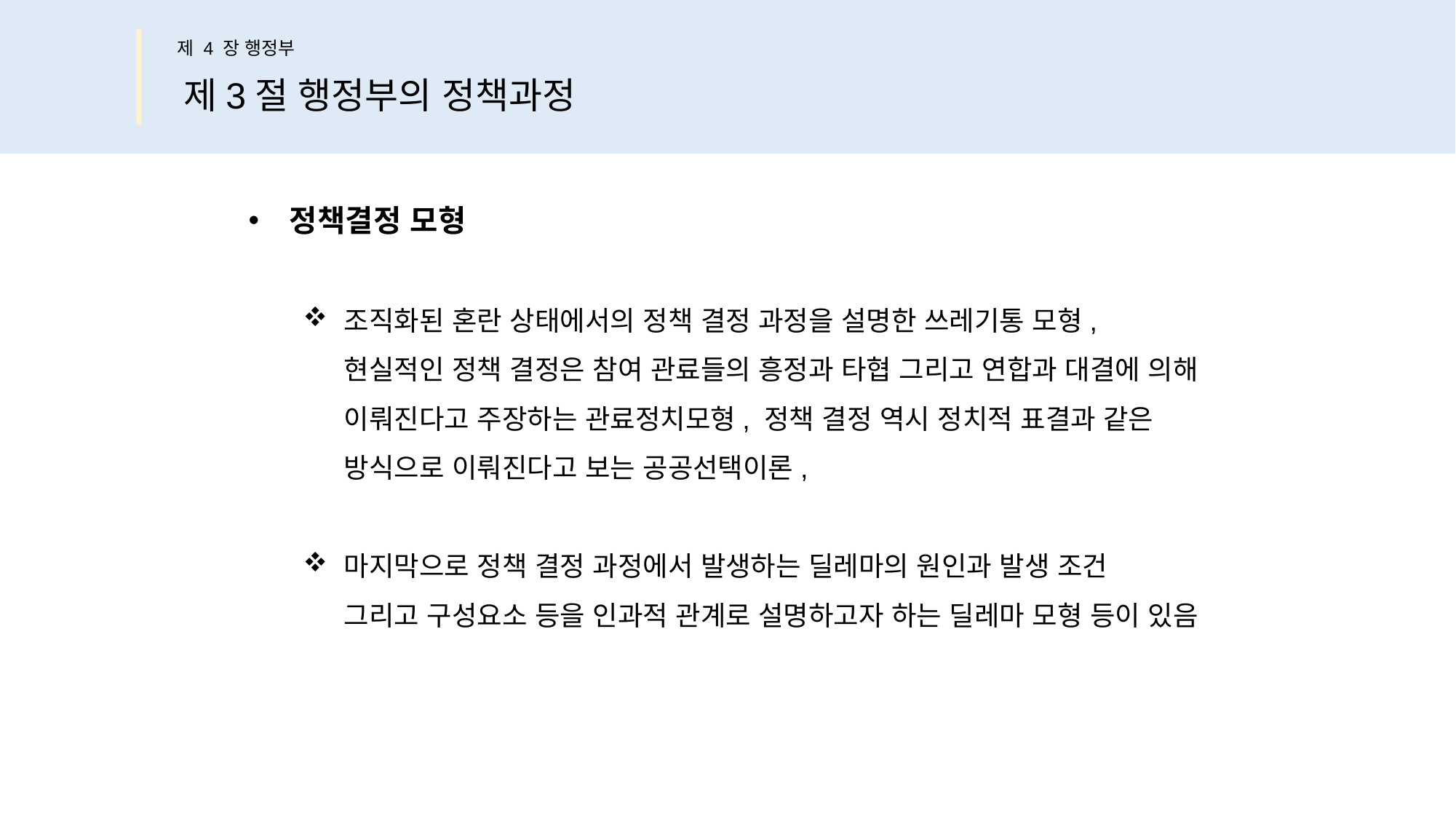

제 4 장 행정부
제3절 행정부의 정책과정
정책결정 모형

조직화된 혼란 상태에서의 정책 결정 과정을 설명한 쓰레기통 모형,
현실적인 정책 결정은 참여 관료들의 흥정과 타협 그리고 연합과 대결에 의해
이뤄진다고 주장하는 관료정치모형, 정책 결정 역시 정치적 표결과 같은
방식으로 이뤄진다고 보는 공공선택이론,

마지막으로 정책 결정 과정에서 발생하는 딜레마의 원인과 발생 조건
그리고 구성요소 등을 인과적 관계로 설명하고자 하는 딜레마 모형 등이 있음